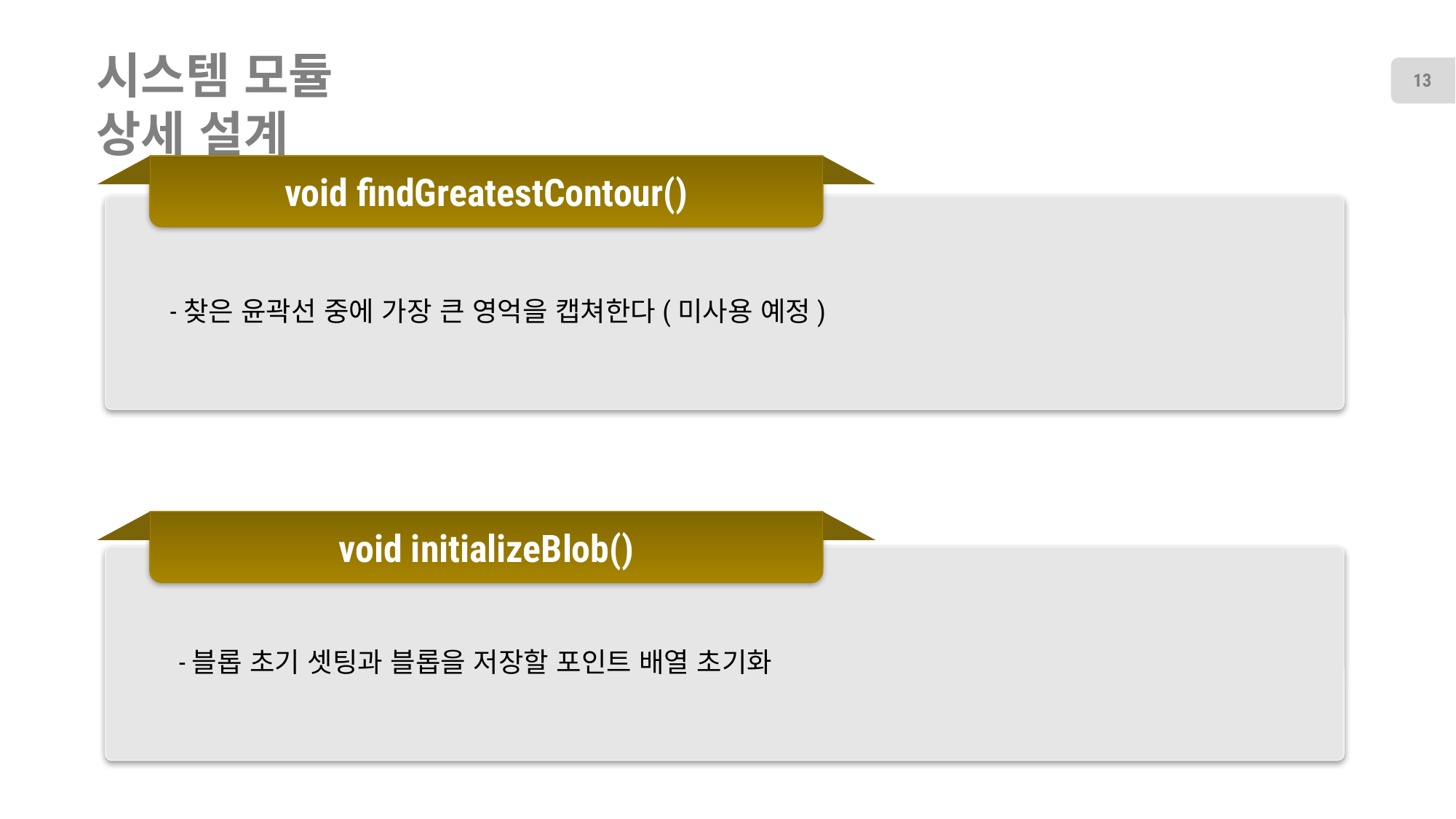

13
# 시스템 모듈 상세 설계

void findGreatestContour()

-찾은 윤곽선 중에 가장 큰 영억을 캡쳐한다(미사용 예정)

void initializeBlob()

-블롭 초기 셋팅과 블롭을 저장할 포인트 배열 초기화